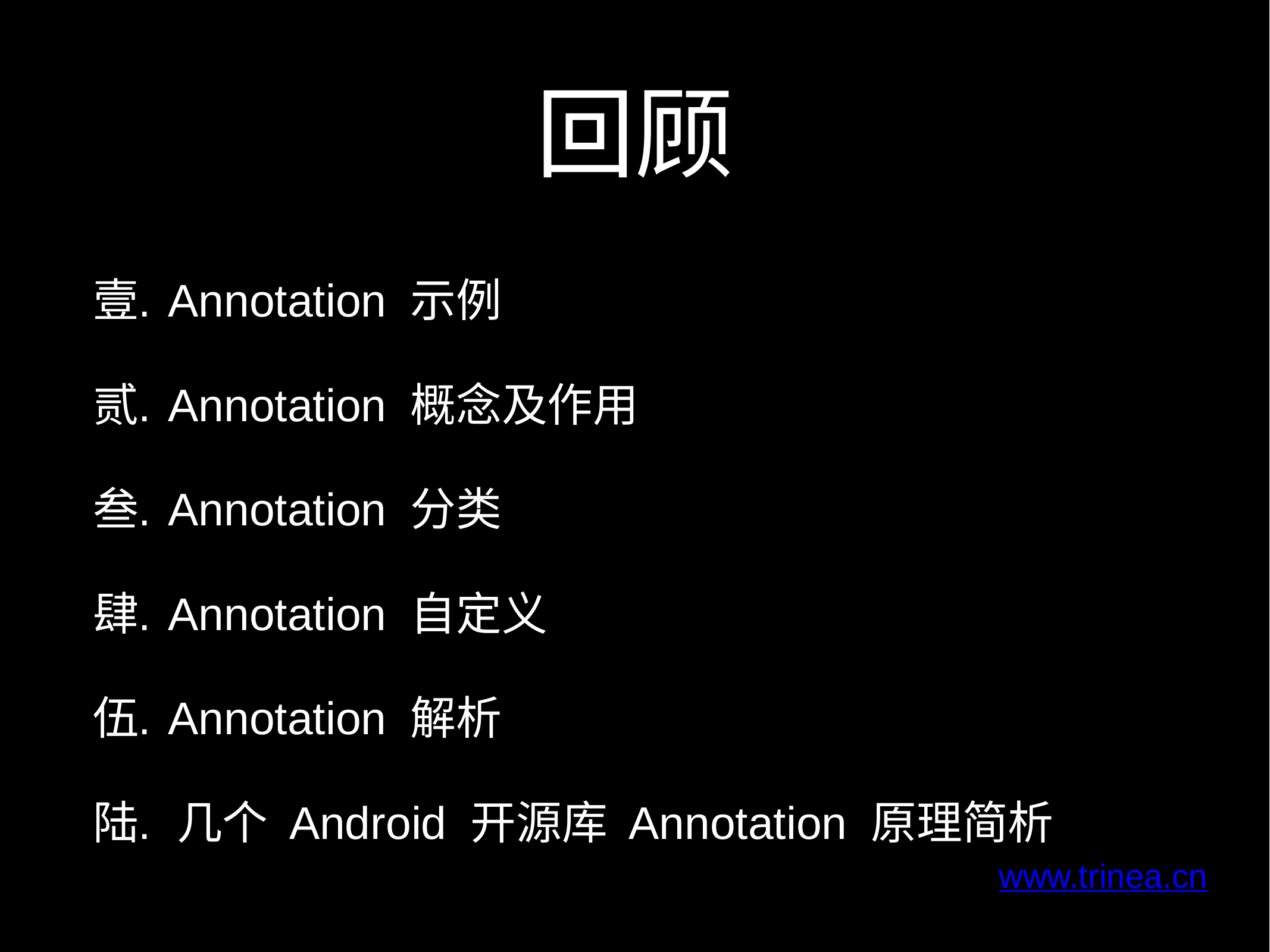

# 回顾
 Annotation 示例
 Annotation 概念及作用
 Annotation 分类
 Annotation 自定义
 Annotation 解析
 几个 Android 开源库 Annotation 原理简析